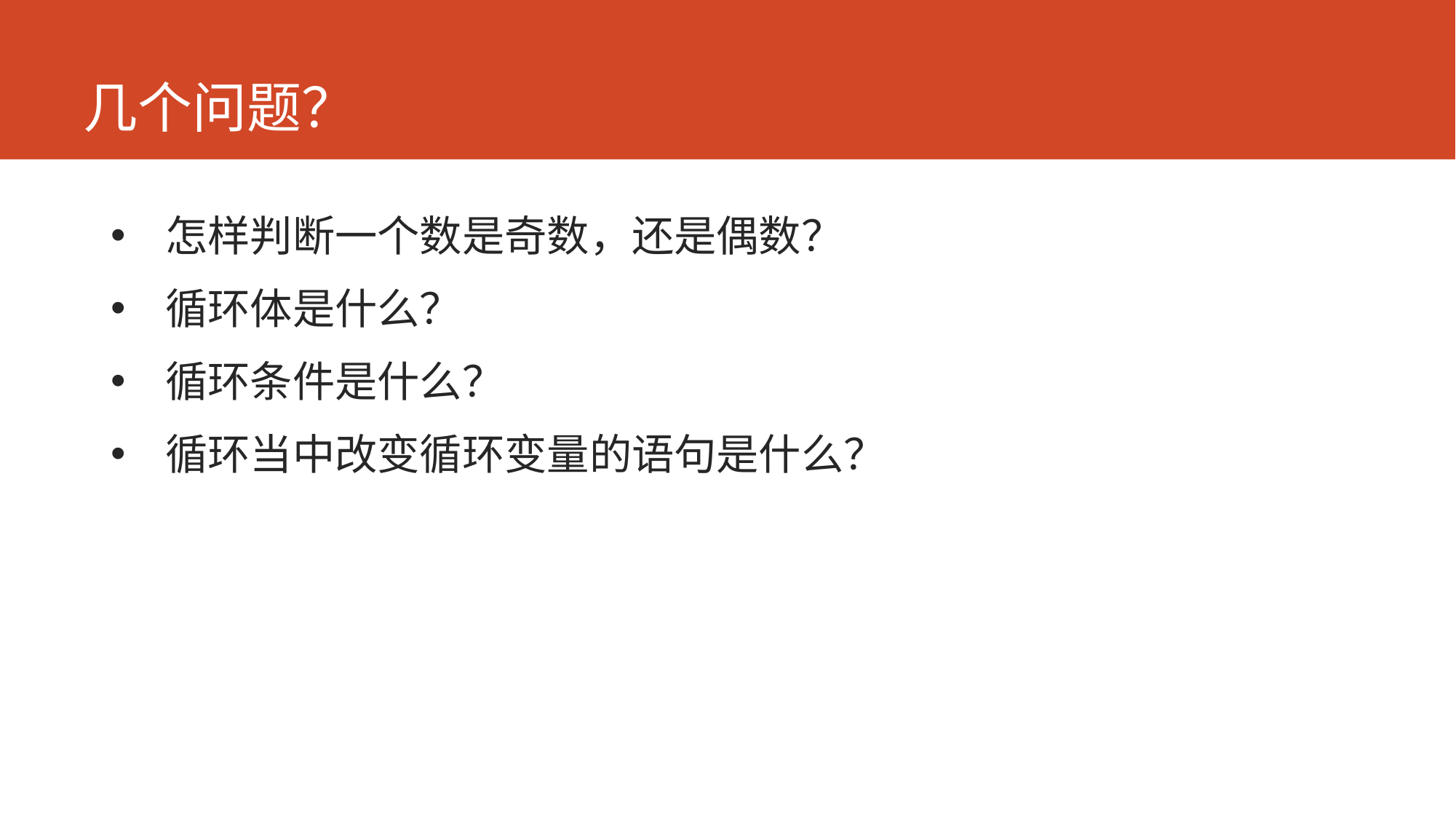

# 几个问题？
怎样判断一个数是奇数，还是偶数？
循环体是什么？
循环条件是什么？
循环当中改变循环变量的语句是什么？